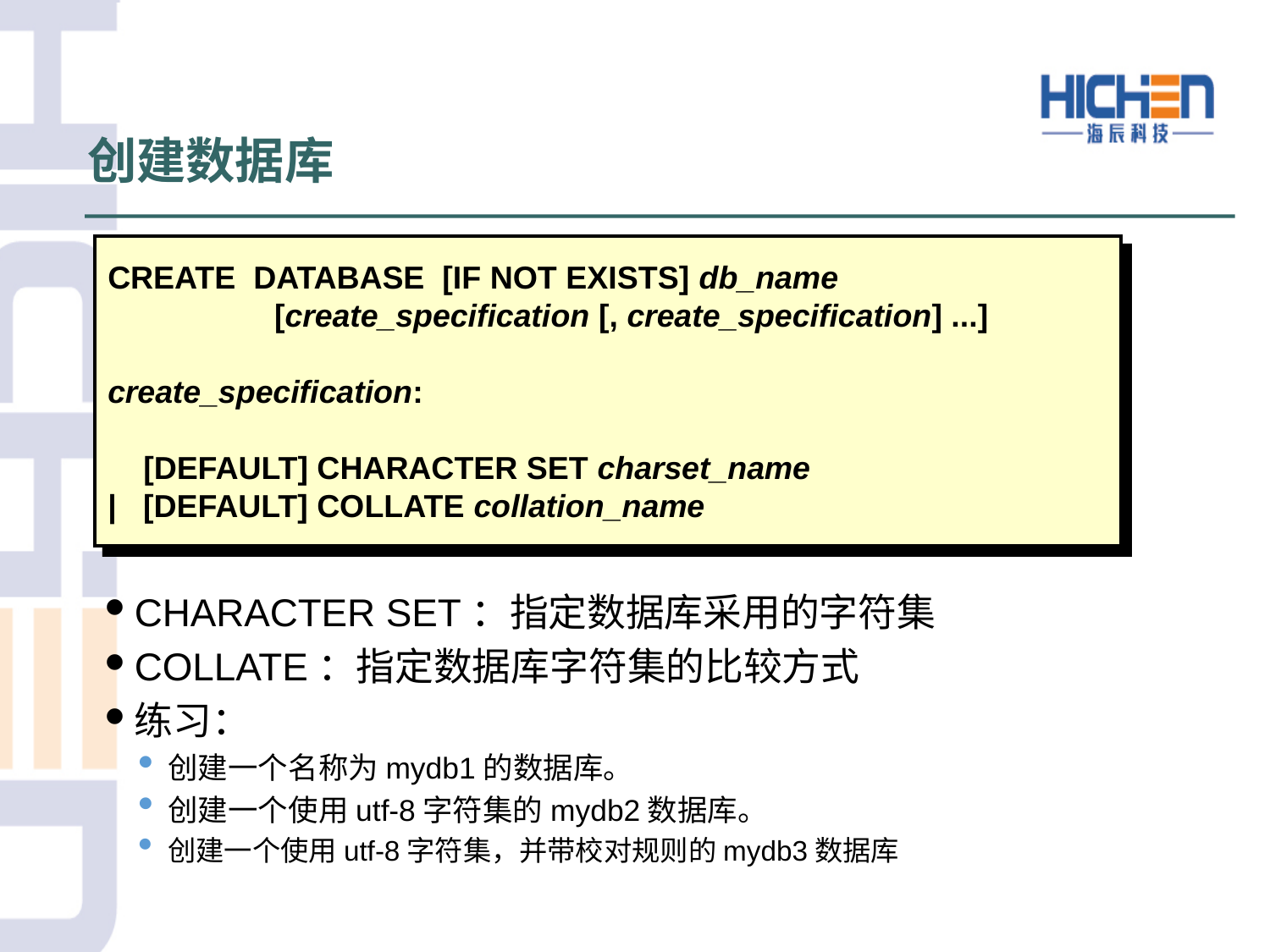

创建数据库

CREATE  DATABASE  [IF NOT EXISTS] db_name
	[create_specification [, create_specification] ...]

create_specification:

    [DEFAULT] CHARACTER SET charset_name
|   [DEFAULT] COLLATE collation_name
CHARACTER SET：指定数据库采用的字符集
COLLATE：指定数据库字符集的比较方式
练习：
创建一个名称为mydb1的数据库。
创建一个使用utf-8字符集的mydb2数据库。
创建一个使用utf-8字符集，并带校对规则的mydb3数据库